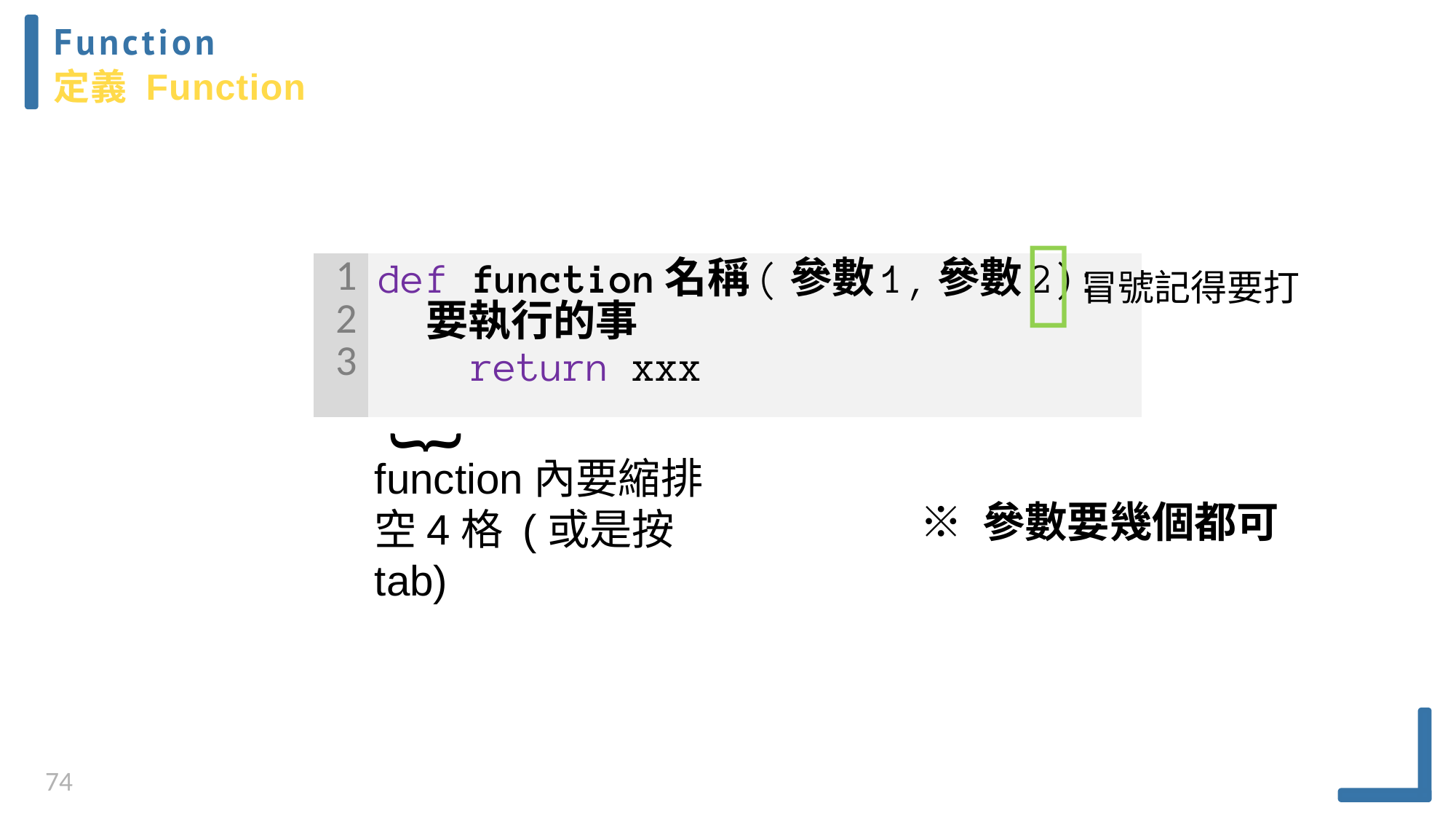

Function
定義 Function

冒號記得要打
| 1 23 | def function名稱(參數1,參數2): 要執行的事 return xxx |
| --- | --- |
}
function內要縮排
空4格 (或是按tab)
※ 參數要幾個都可

74